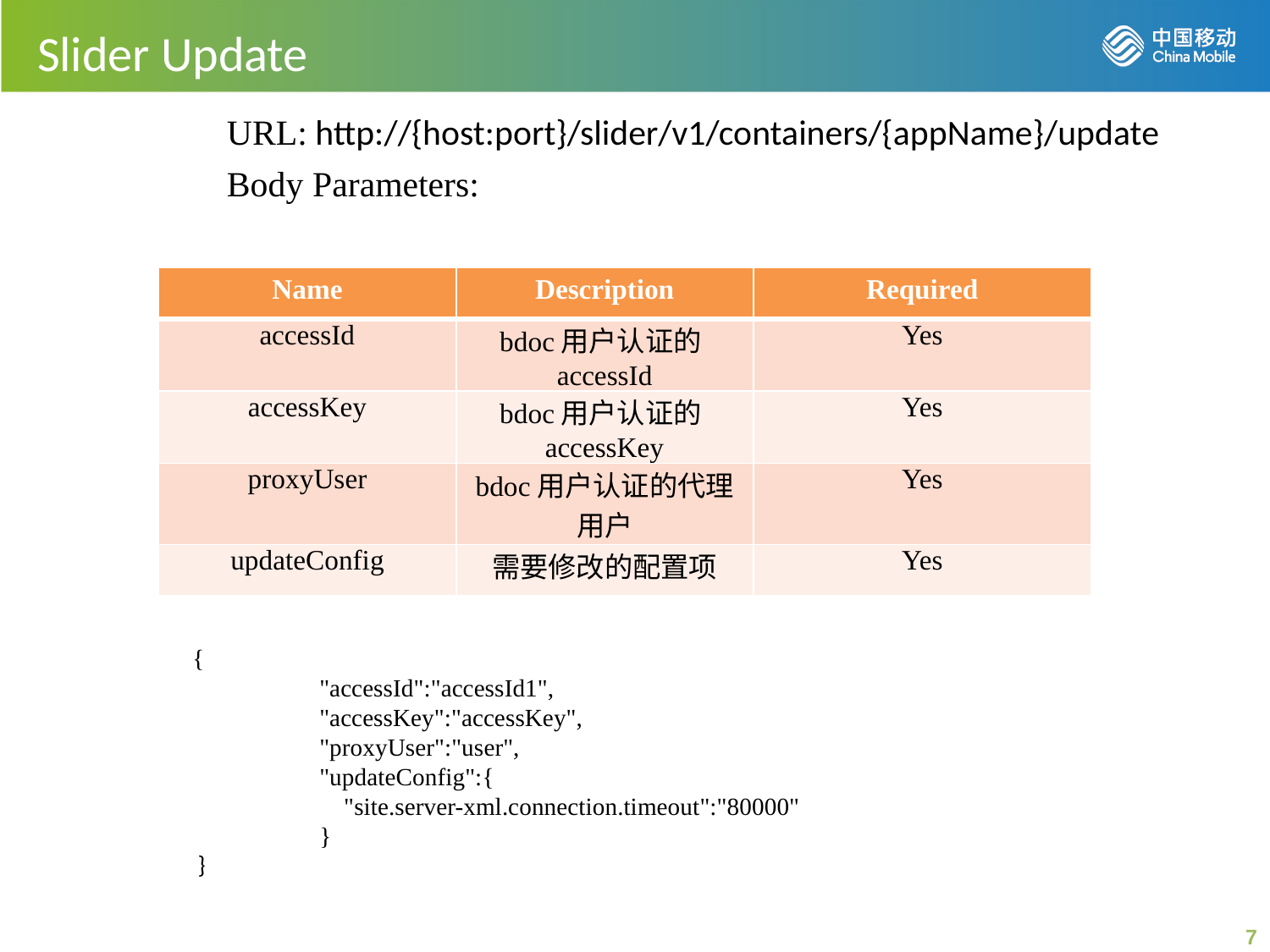

# Slider Update
	 	URL: http://{host:port}/slider/v1/containers/{appName}/update
		Body Parameters:

| Name | Description | Required |
| --- | --- | --- |
| accessId | bdoc用户认证的accessId | Yes |
| accessKey | bdoc用户认证的accessKey | Yes |
| proxyUser | bdoc用户认证的代理用户 | Yes |
| updateConfig | 需要修改的配置项 | Yes |
{
 	"accessId":"accessId1",
	"accessKey":"accessKey",
	"proxyUser":"user",
	"updateConfig":{
	    "site.server-xml.connection.timeout":"80000"
	}
 }